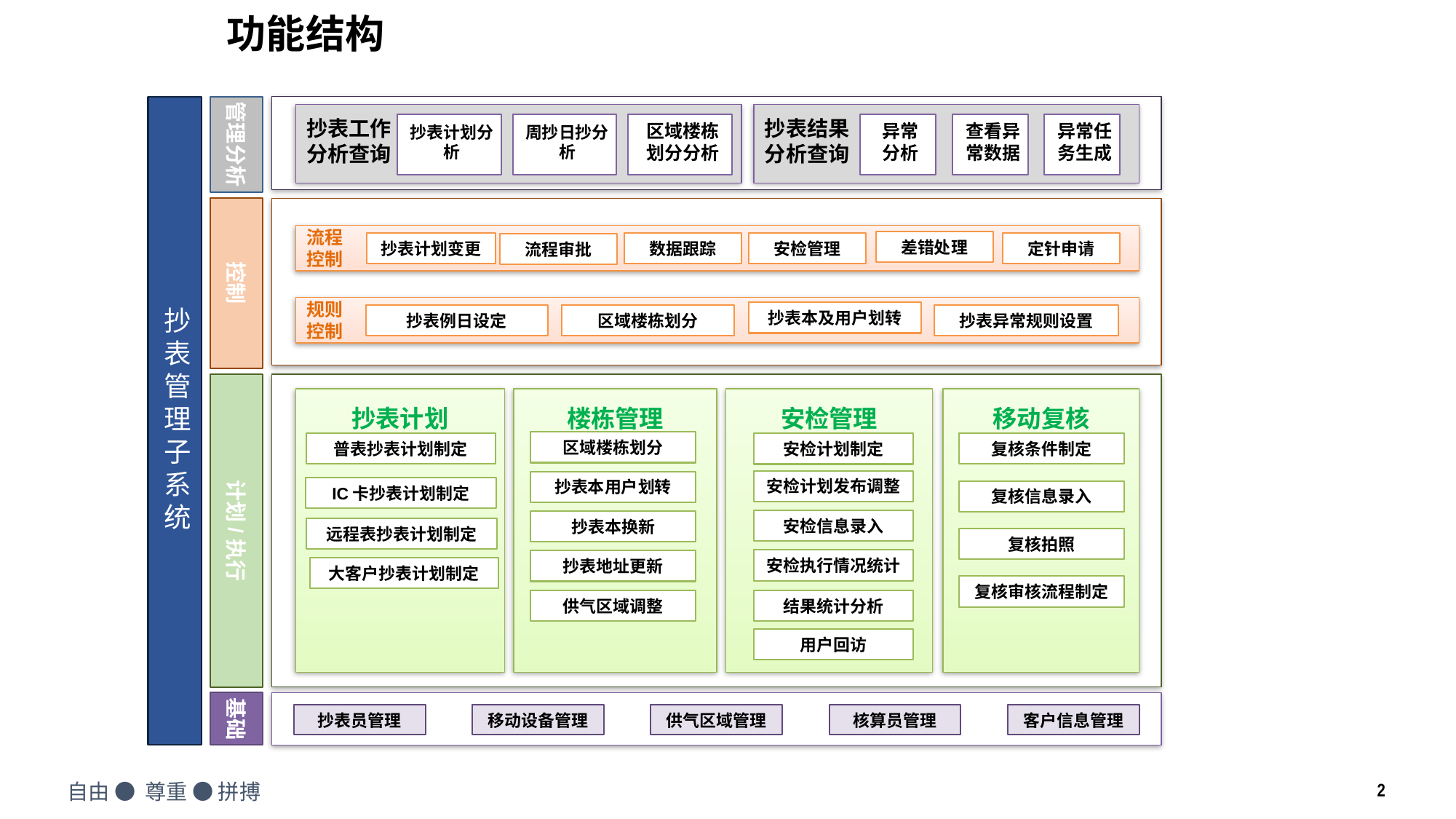

功能结构
抄表管理子系统
管理分析

抄表工作
分析查询
抄表结果
分析查询
抄表计划分析
异常
分析
查看异常数据
异常任务生成
周抄日抄分析
区域楼栋划分分析
控制

流程
控制
差错处理
抄表计划变更
安检管理
定针申请
流程审批
规则
控制
抄表异常规则设置
抄表例日设定
区域楼栋划分
计划/执行

移动复核
抄表计划
楼栋管理
安检管理
区域楼栋划分
普表抄表计划制定
复核条件制定
安检计划制定
安检计划发布调整
安检信息录入
安检执行情况统计
结果统计分析
用户回访
抄表本用户划转
IC卡抄表计划制定
复核信息录入
抄表本换新
复核拍照
抄表地址更新
大客户抄表计划制定
复核审核流程制定
供气区域调整
基础

抄表员管理
移动设备管理
供气区域管理
核算员管理
客户信息管理
数据跟踪
抄表本及用户划转
远程表抄表计划制定